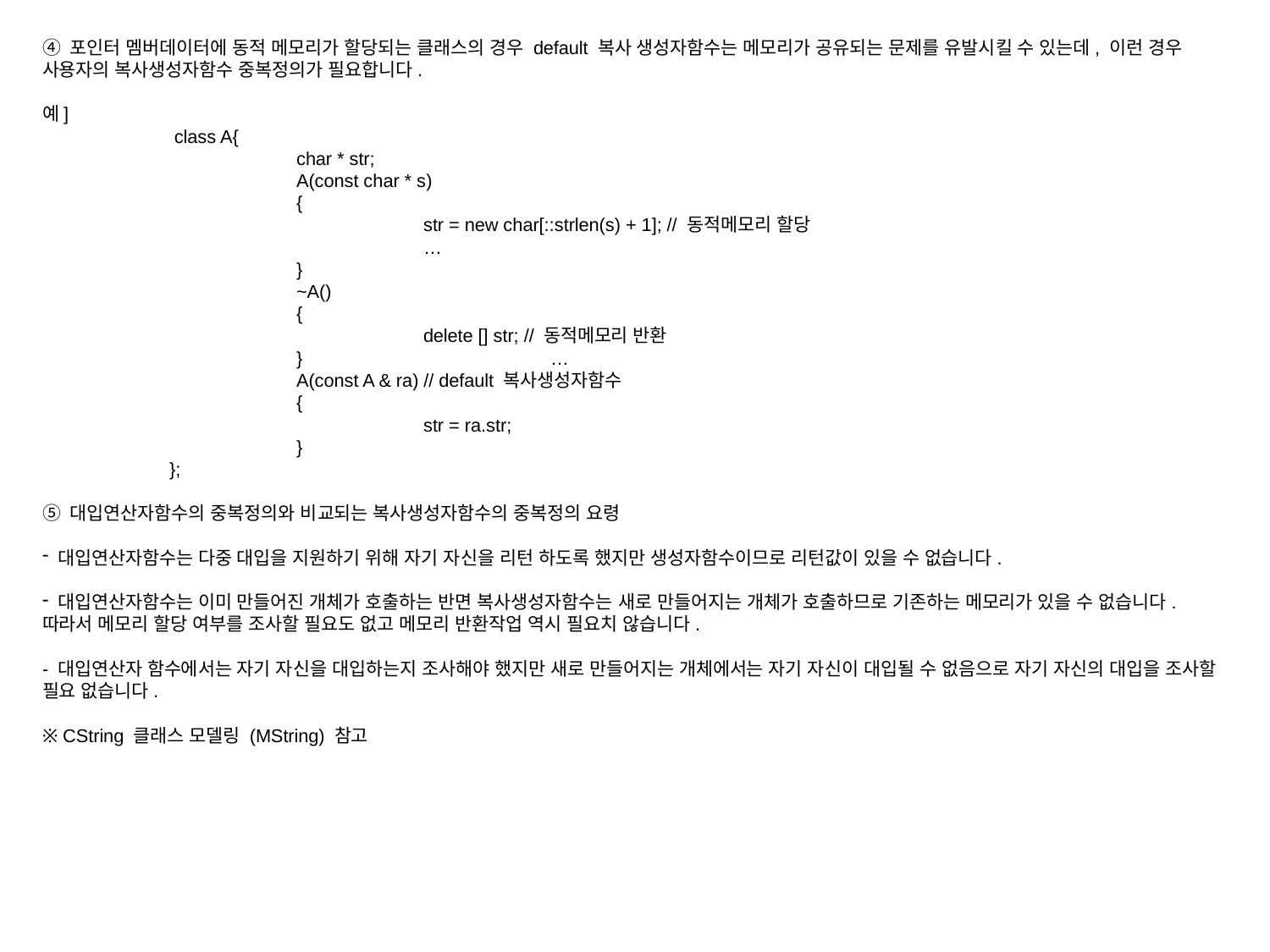

④ 포인터 멤버데이터에 동적 메모리가 할당되는 클래스의 경우 default 복사 생성자함수는 메모리가 공유되는 문제를 유발시킬 수 있는데, 이런 경우 사용자의 복사생성자함수 중복정의가 필요합니다.

예]
	 class A{
		char * str;
		A(const char * s)
		{
			str = new char[::strlen(s) + 1]; // 동적메모리 할당
			…
		}
		~A()
		{
			delete [] str; // 동적메모리 반환
		} 		…
		A(const A & ra) // default 복사생성자함수
		{
			str = ra.str;
		}
	};

⑤ 대입연산자함수의 중복정의와 비교되는 복사생성자함수의 중복정의 요령

 대입연산자함수는 다중 대입을 지원하기 위해 자기 자신을 리턴 하도록 했지만 생성자함수이므로 리턴값이 있을 수 없습니다.

 대입연산자함수는 이미 만들어진 개체가 호출하는 반면 복사생성자함수는 새로 만들어지는 개체가 호출하므로 기존하는 메모리가 있을 수 없습니다. 따라서 메모리 할당 여부를 조사할 필요도 없고 메모리 반환작업 역시 필요치 않습니다.

- 대입연산자 함수에서는 자기 자신을 대입하는지 조사해야 했지만 새로 만들어지는 개체에서는 자기 자신이 대입될 수 없음으로 자기 자신의 대입을 조사할 필요 없습니다.

※ CString 클래스 모델링 (MString) 참고